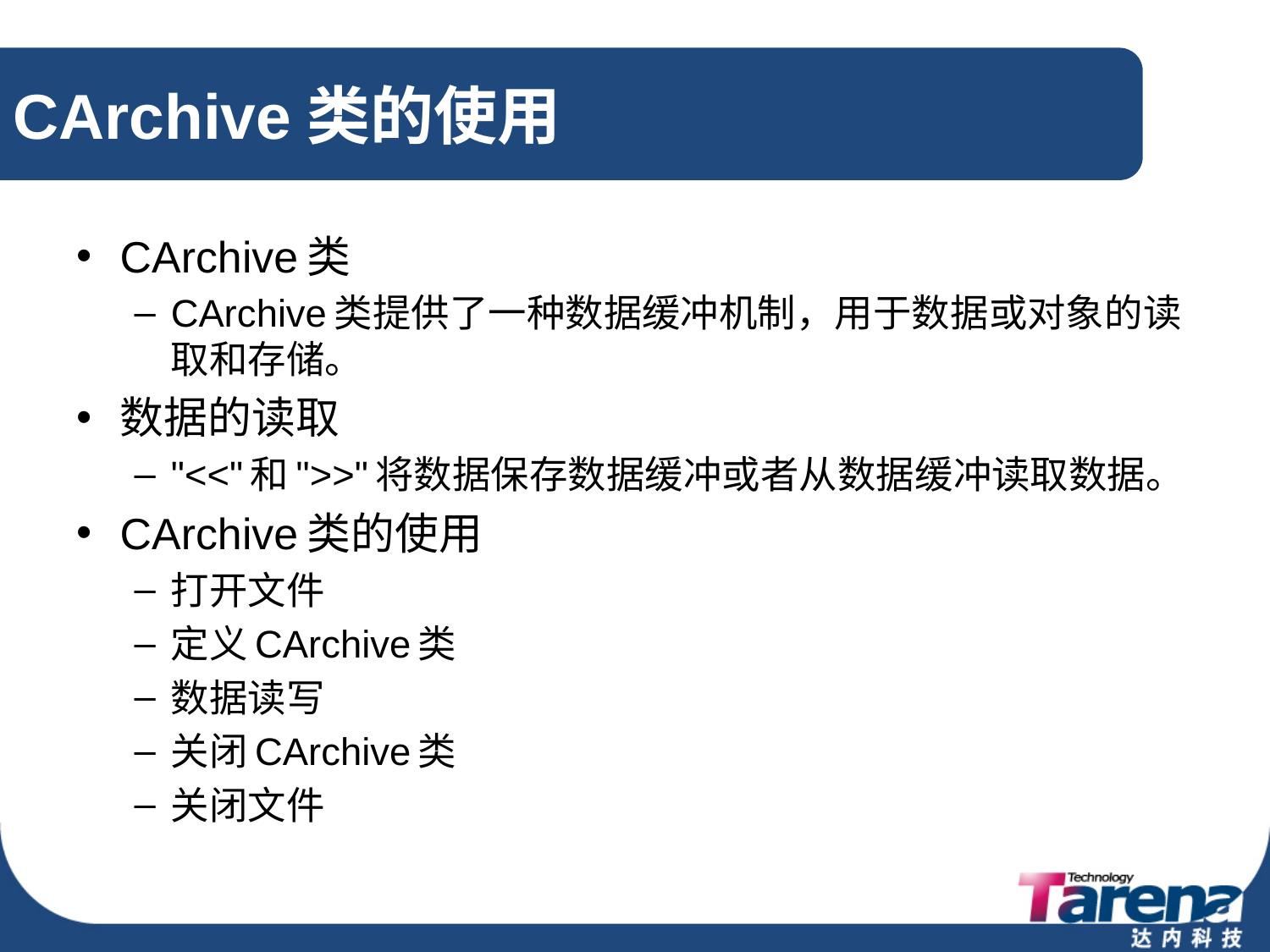

# CArchive类的使用
CArchive类
CArchive类提供了一种数据缓冲机制，用于数据或对象的读取和存储。
数据的读取
"<<"和">>"将数据保存数据缓冲或者从数据缓冲读取数据。
CArchive类的使用
打开文件
定义CArchive类
数据读写
关闭CArchive类
关闭文件